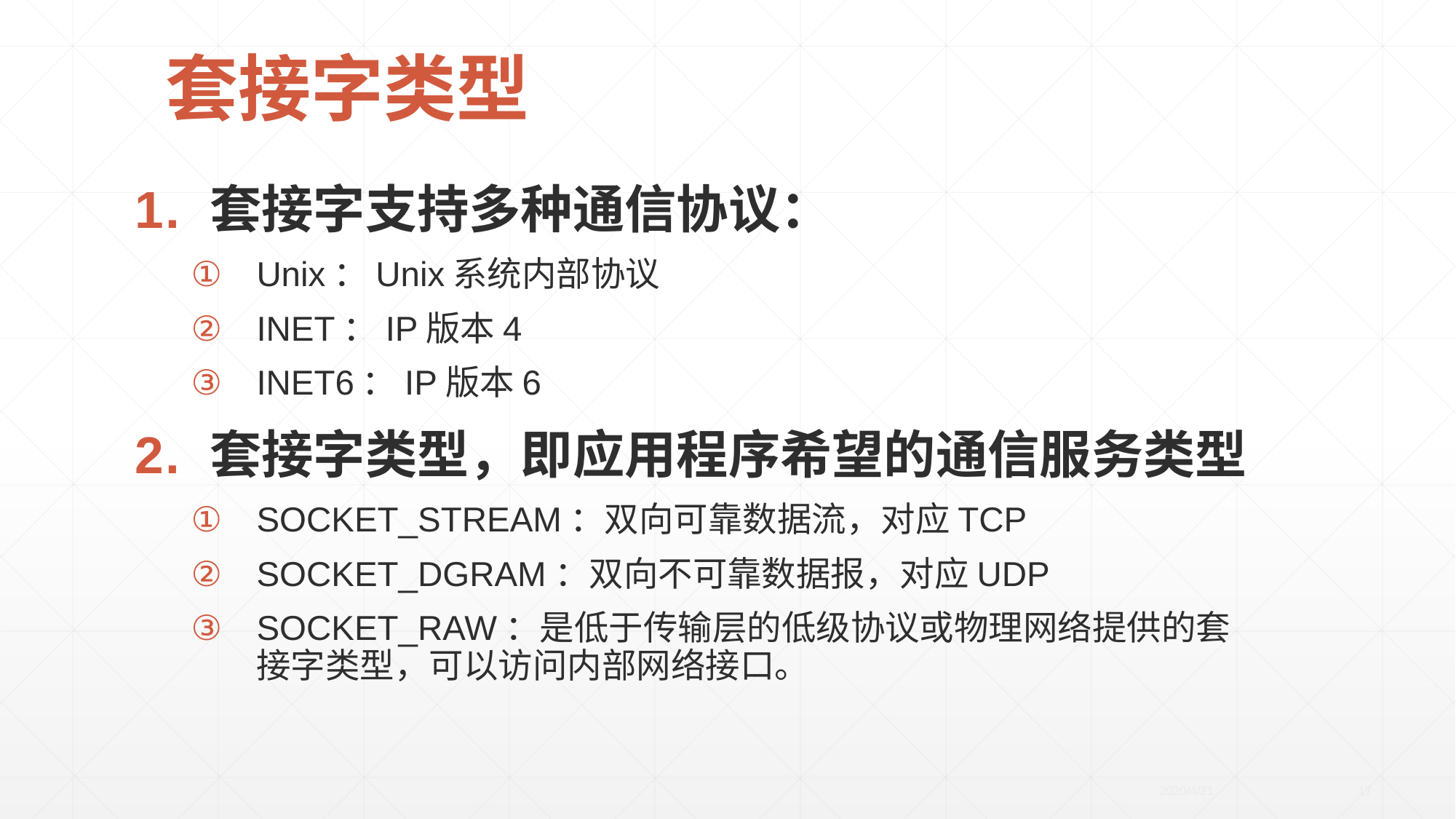

# 套接字类型
套接字支持多种通信协议：
Unix：Unix系统内部协议
INET：IP版本4
INET6：IP版本6
套接字类型，即应用程序希望的通信服务类型
SOCKET_STREAM：双向可靠数据流，对应TCP
SOCKET_DGRAM：双向不可靠数据报，对应UDP
SOCKET_RAW：是低于传输层的低级协议或物理网络提供的套接字类型，可以访问内部网络接口。
2020/4/21
17